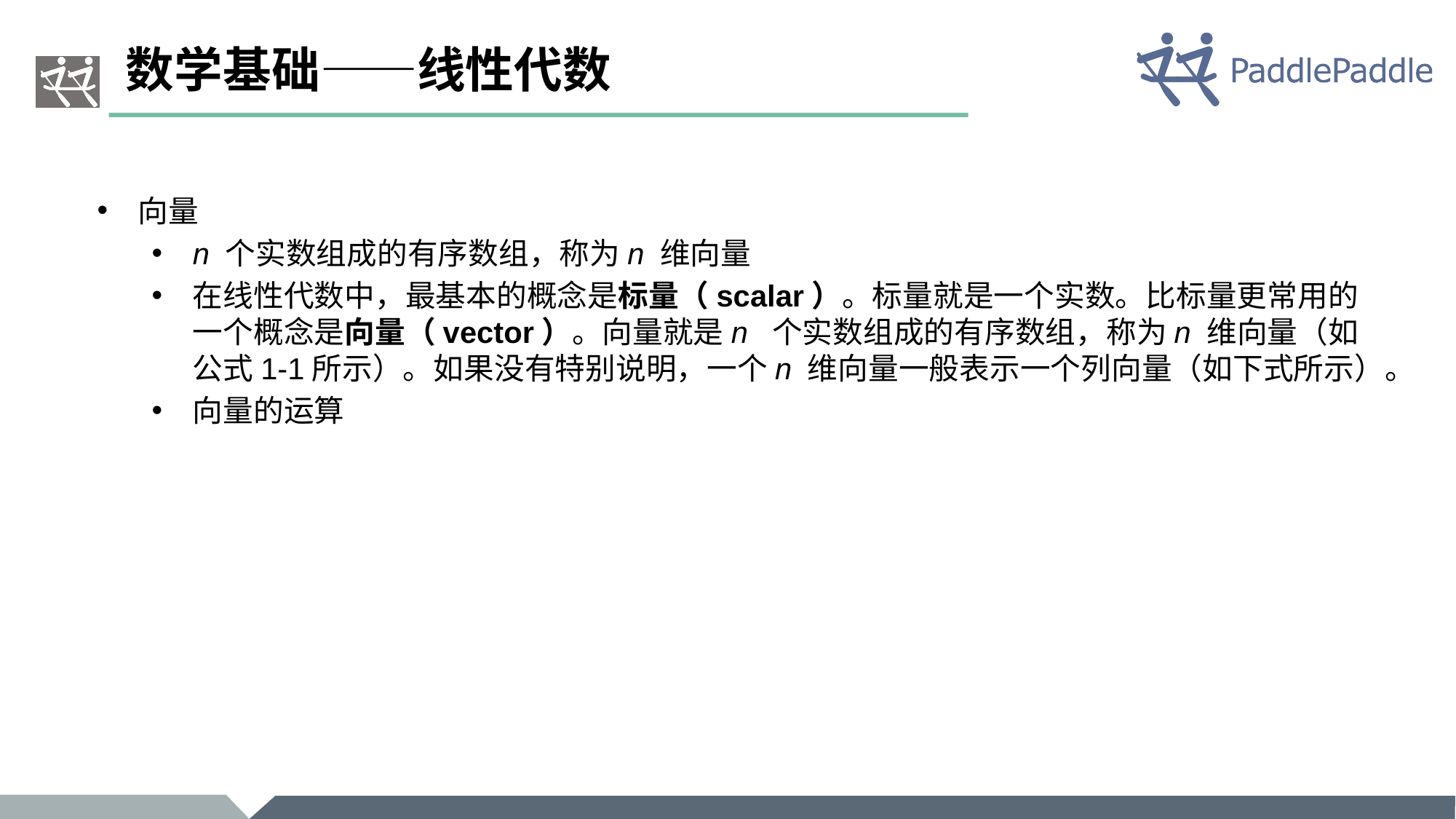

# 数学基础——线性代数
向量
n 个实数组成的有序数组，称为n 维向量
在线性代数中，最基本的概念是标量（scalar）。标量就是一个实数。比标量更常用的一个概念是向量（vector）。向量就是n  个实数组成的有序数组，称为n 维向量（如公式1-1所示）。如果没有特别说明，一个n 维向量一般表示一个列向量（如下式所示）。
向量的运算